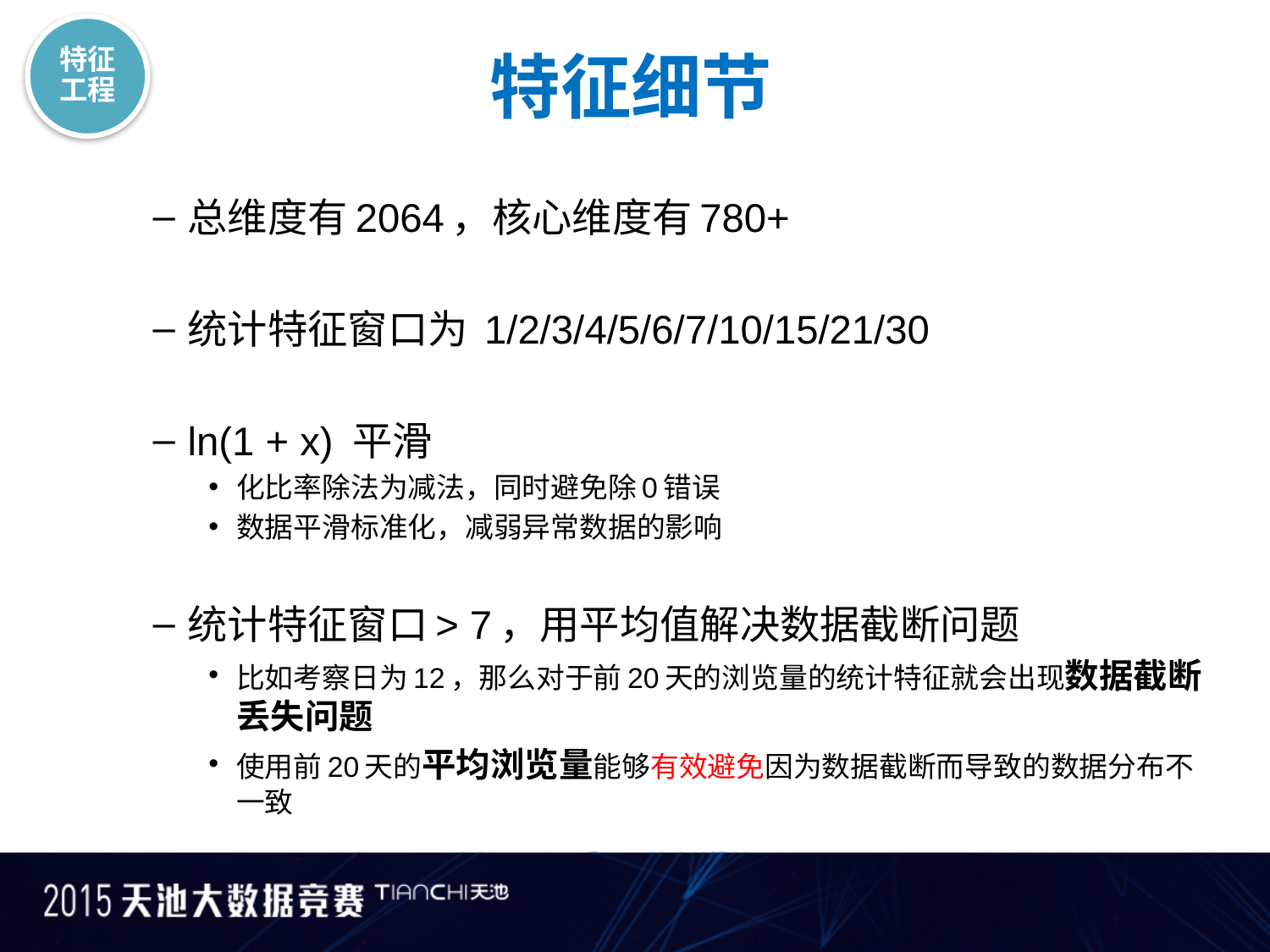

特征工程
特征细节
总维度有2064，核心维度有780+

统计特征窗口为 1/2/3/4/5/6/7/10/15/21/30

ln(1 + x) 平滑
化比率除法为减法，同时避免除0错误
数据平滑标准化，减弱异常数据的影响

统计特征窗口> 7，用平均值解决数据截断问题
比如考察日为12，那么对于前20天的浏览量的统计特征就会出现数据截断丢失问题
使用前20天的平均浏览量能够有效避免因为数据截断而导致的数据分布不一致